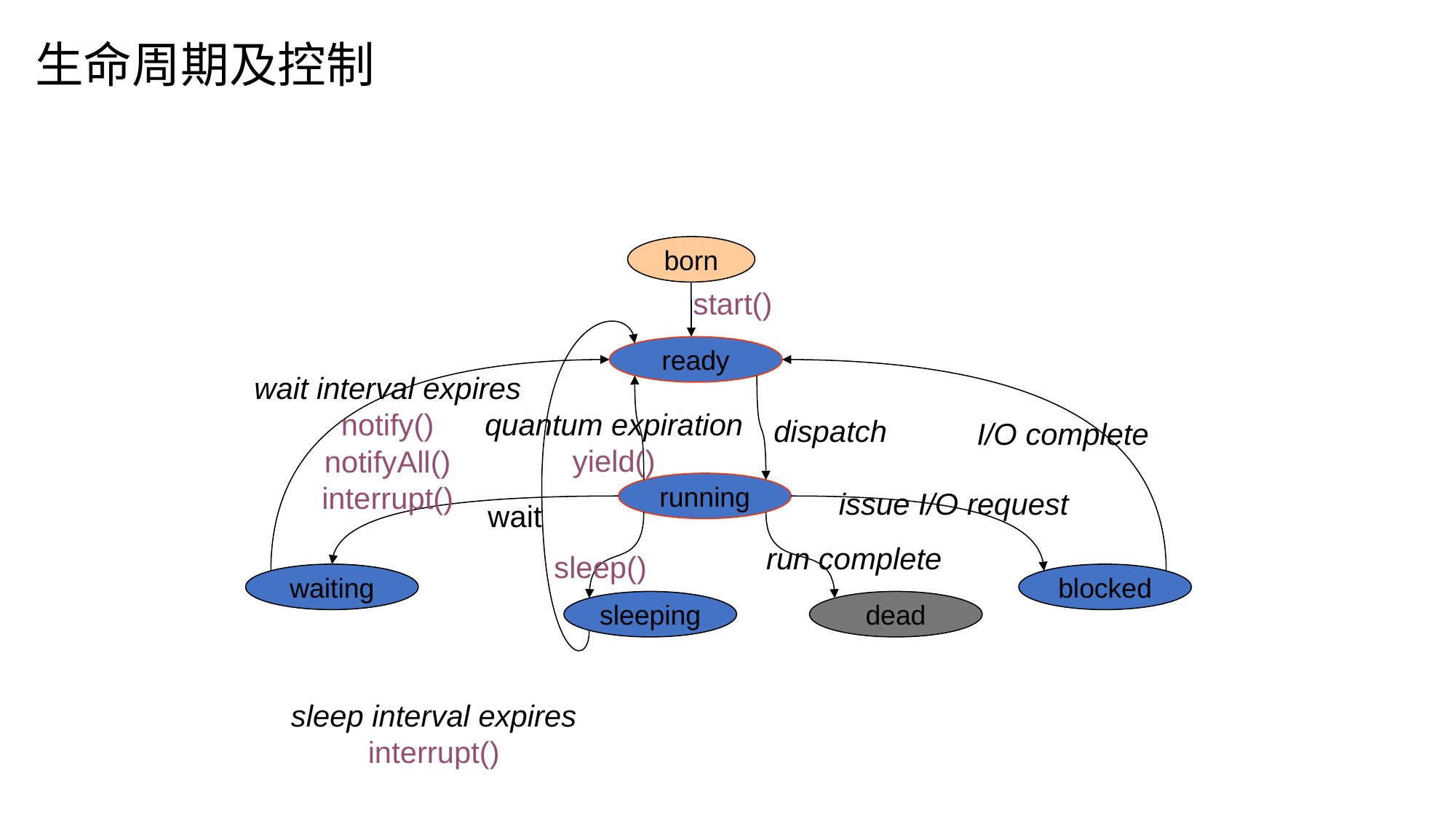

生命周期及控制
born
start()

ready
wait interval expires
notify()
notifyAll()
interrupt()
quantum expiration
yield()
dispatch
I/O complete
running
issue I/O request
wait
run complete
sleep()
waiting
blocked
sleeping
dead
sleep interval expires
interrupt()